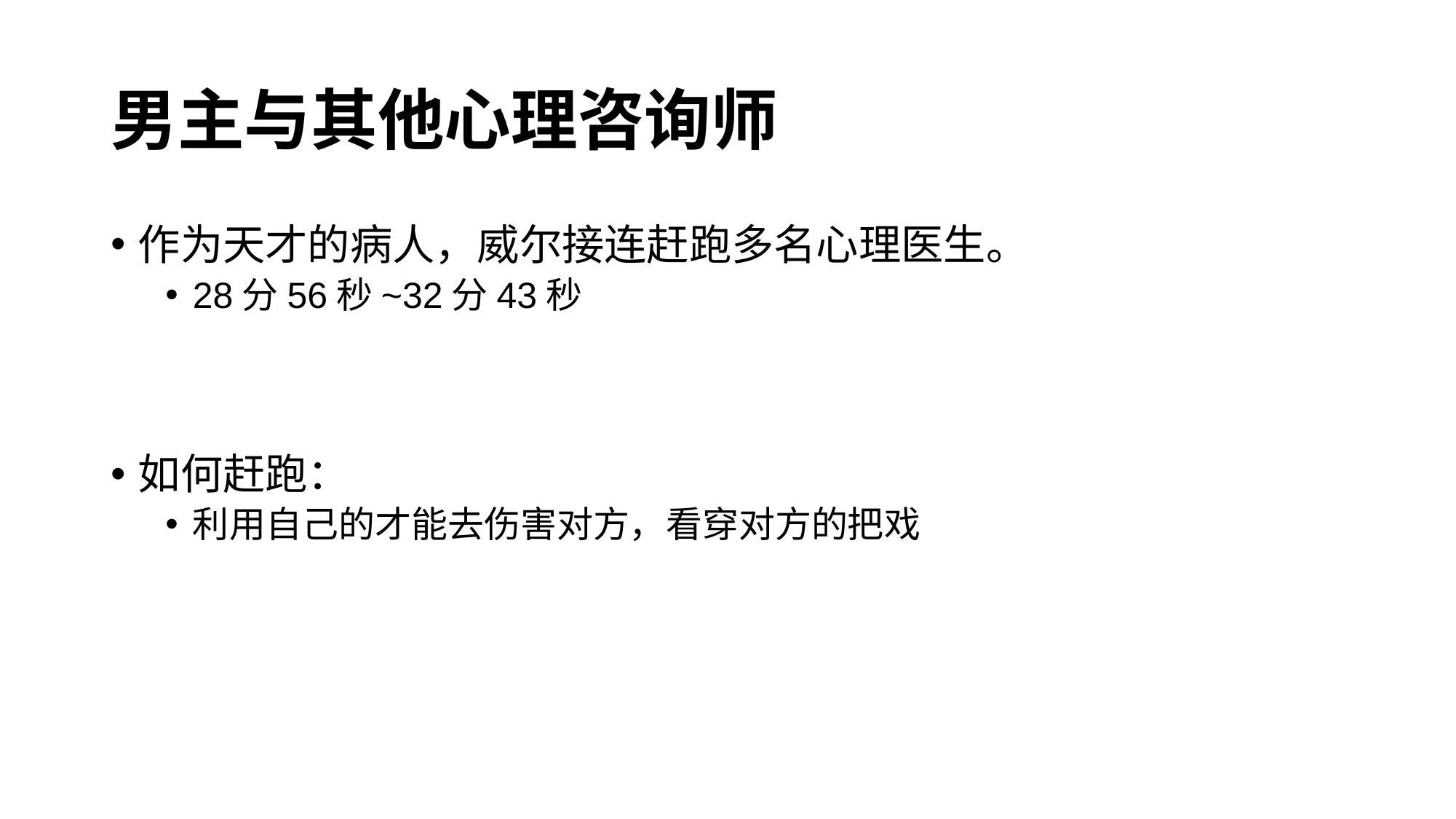

# 男主与其他心理咨询师
作为天才的病人，威尔接连赶跑多名心理医生。
28分56秒~32分43秒

如何赶跑：
利用自己的才能去伤害对方，看穿对方的把戏